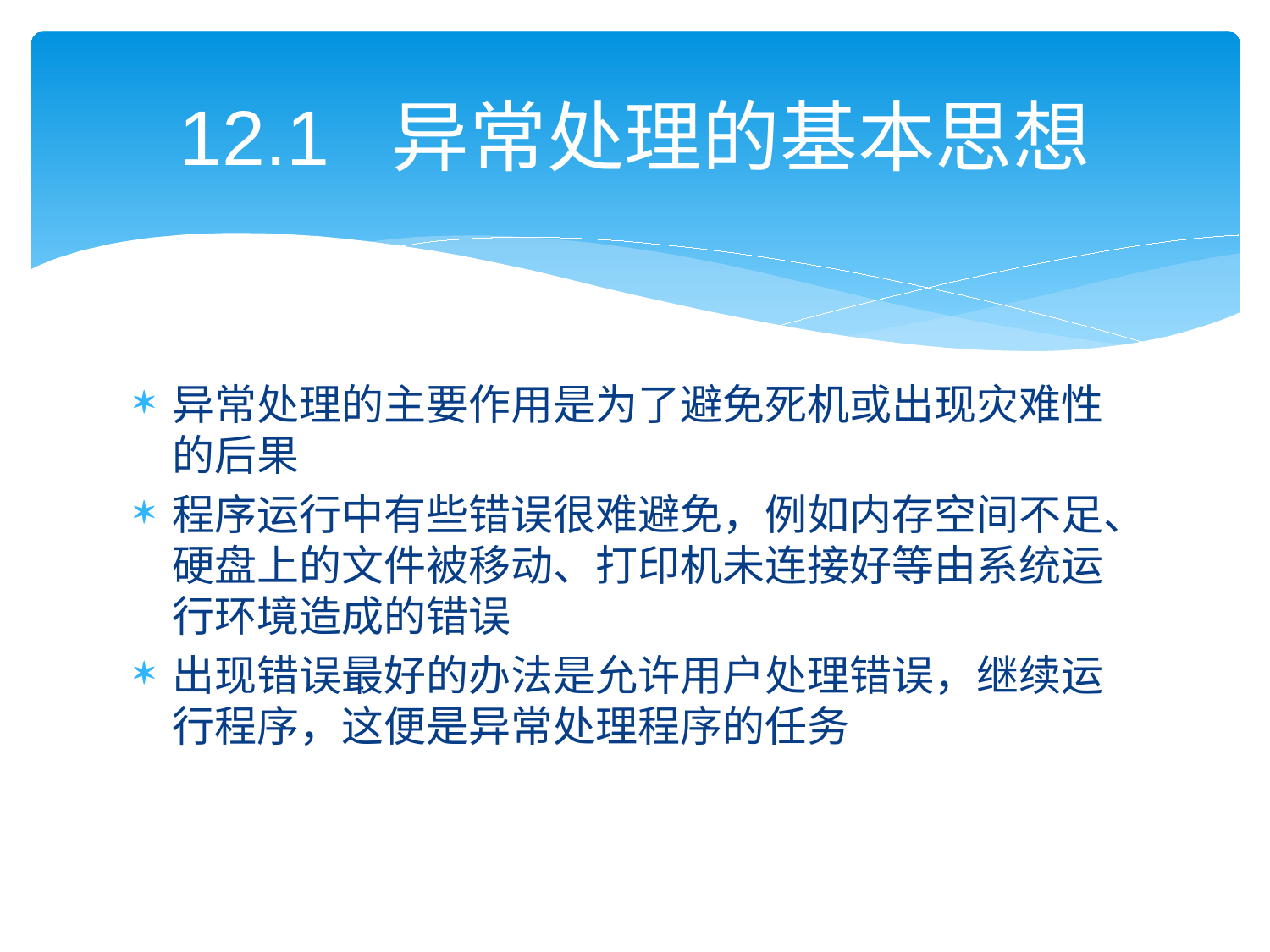

# 12.1  异常处理的基本思想
异常处理的主要作用是为了避免死机或出现灾难性的后果
程序运行中有些错误很难避免，例如内存空间不足、硬盘上的文件被移动、打印机未连接好等由系统运行环境造成的错误
出现错误最好的办法是允许用户处理错误，继续运行程序，这便是异常处理程序的任务